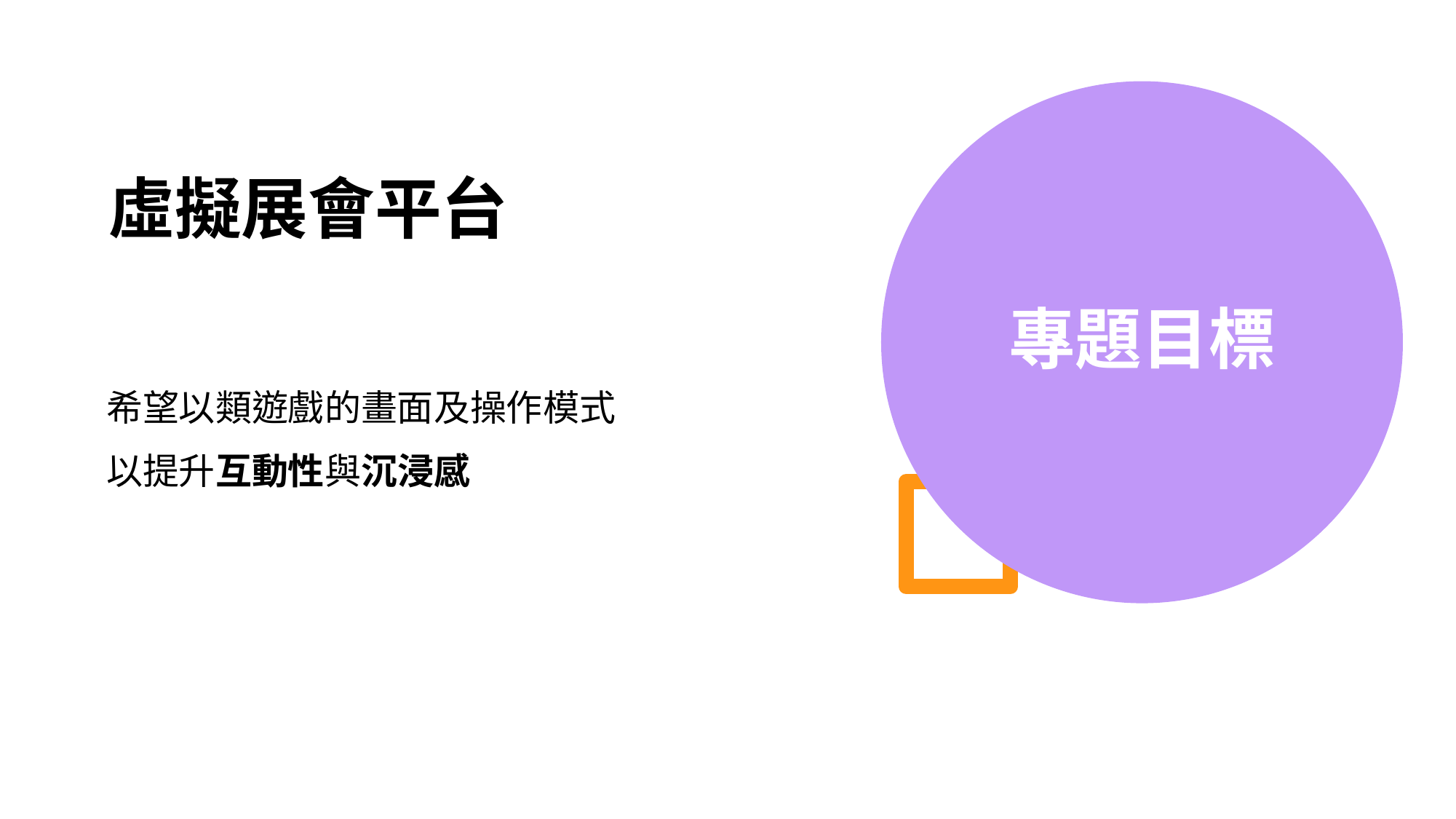

專題目標
虛擬展會平台

希望以類遊戲的畫面及操作模式
以提升互動性與沉浸感